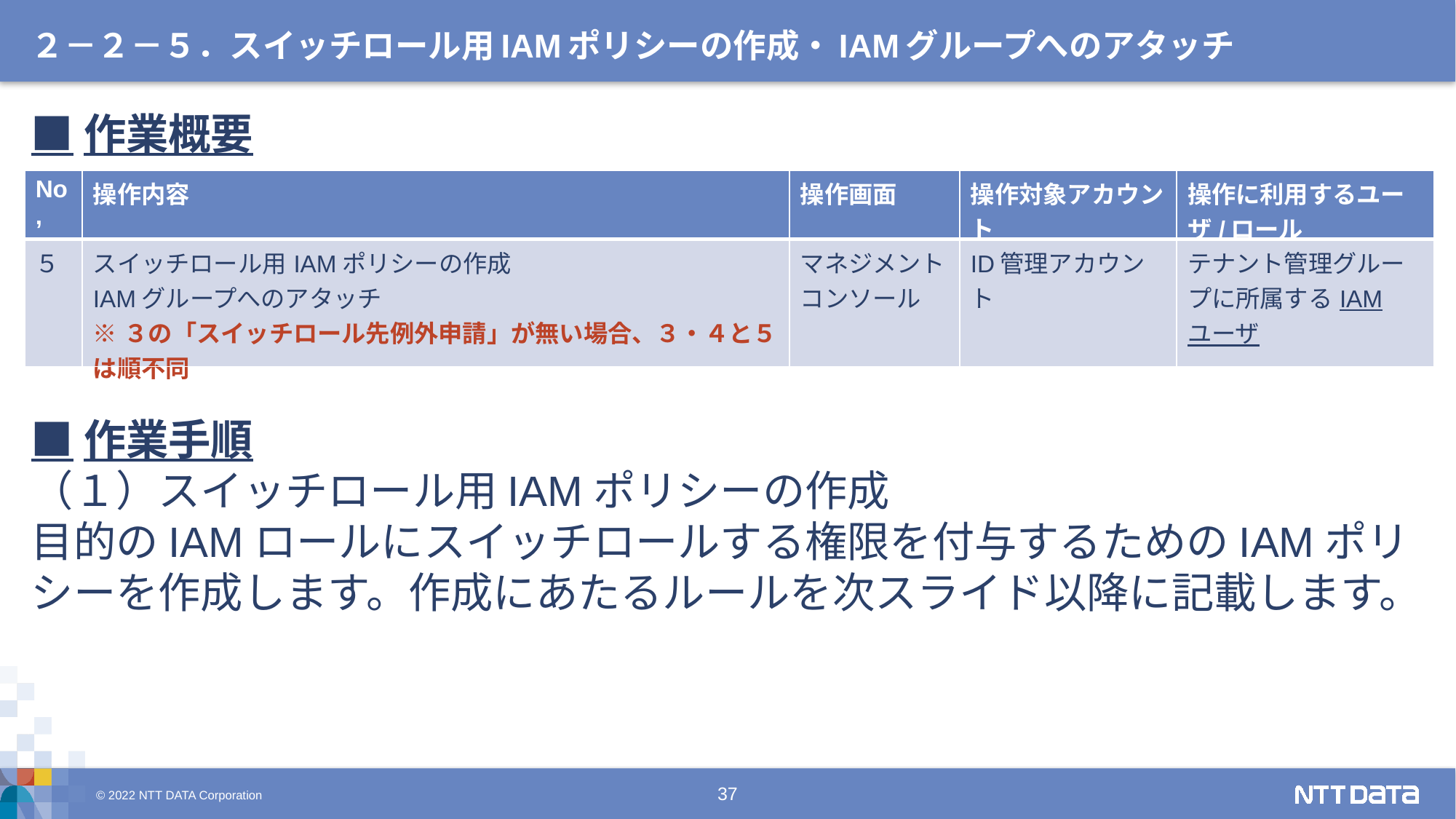

２－２－５．スイッチロール用IAMポリシーの作成・IAMグループへのアタッチ
■作業概要

■作業手順
（１）スイッチロール用IAMポリシーの作成
目的のIAMロールにスイッチロールする権限を付与するためのIAMポリシーを作成します。作成にあたるルールを次スライド以降に記載します。
| No, | 操作内容 | 操作画面 | 操作対象アカウント | 操作に利用するユーザ/ロール |
| --- | --- | --- | --- | --- |
| ５ | スイッチロール用IAMポリシーの作成 IAMグループへのアタッチ ※３の「スイッチロール先例外申請」が無い場合、３・４と５は順不同 | マネジメント コンソール | ID管理アカウント | テナント管理グループに所属するIAMユーザ |